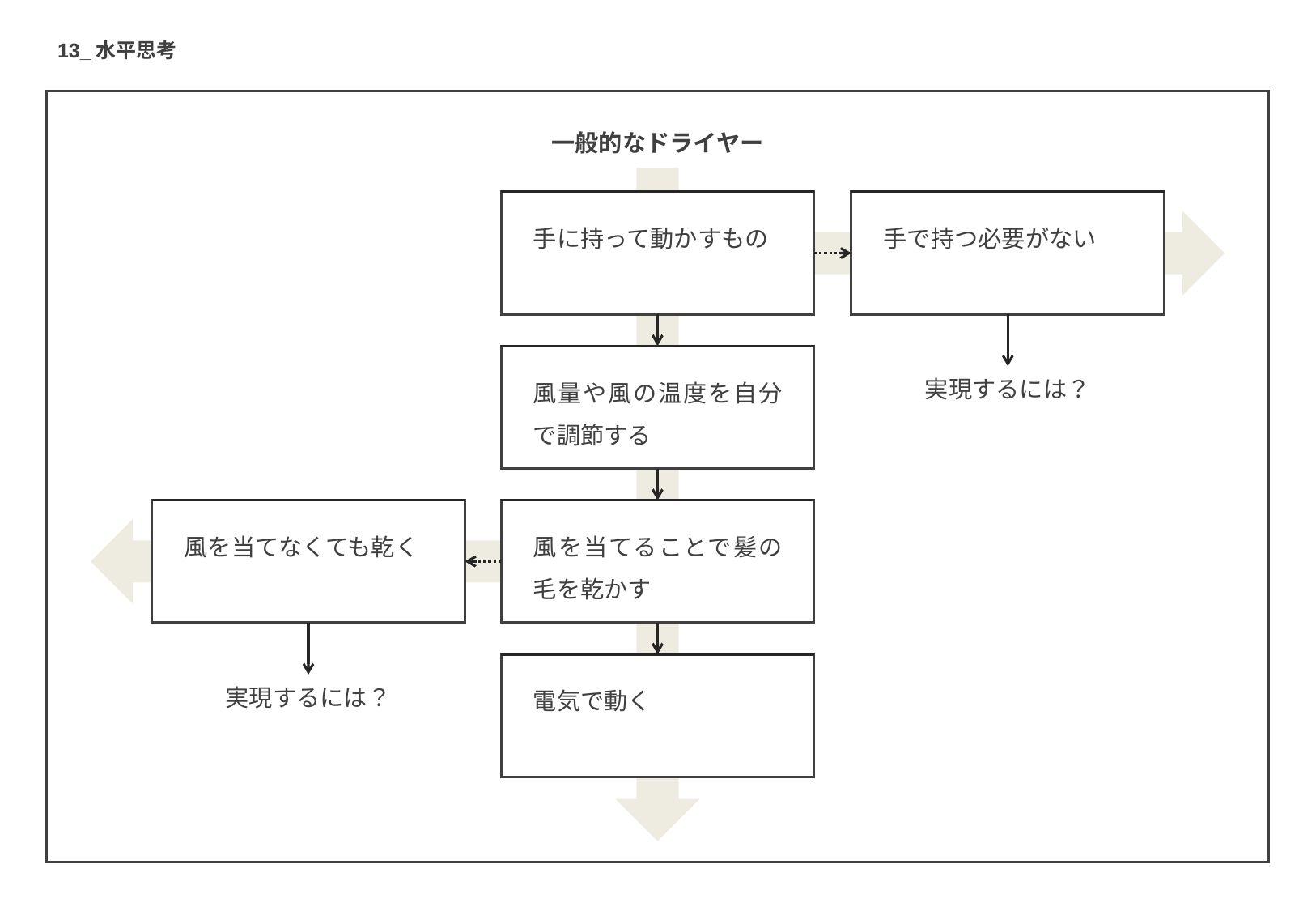

13_水平思考

一般的なドライヤー

手に持って動かすもの

手で持つ必要がない
実現するには？

風量や風の温度を自分で調節する

風を当てなくても乾く

風を当てることで髪の毛を乾かす
実現するには？

電気で動く